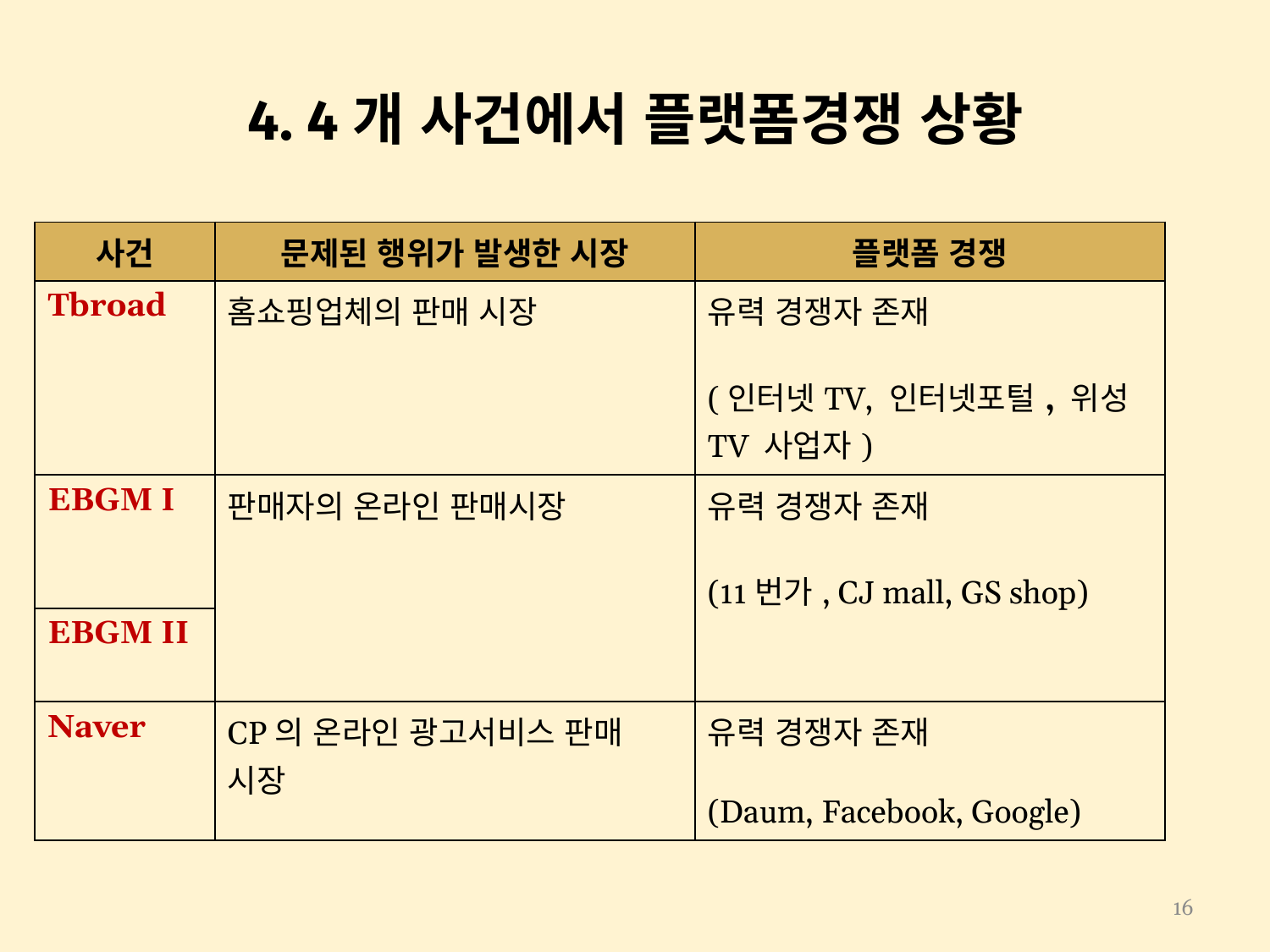

# 4. 4개 사건에서 플랫폼경쟁 상황
| 사건 | 문제된 행위가 발생한 시장 | 플랫폼 경쟁 |
| --- | --- | --- |
| Tbroad | 홈쇼핑업체의 판매 시장 | 유력 경쟁자 존재 (인터넷TV, 인터넷포털, 위성TV 사업자) |
| EBGM I | 판매자의 온라인 판매시장 | 유력 경쟁자 존재 (11번가, CJ mall, GS shop) |
| EBGM II |  |  |
| Naver | CP의 온라인 광고서비스 판매 시장 | 유력 경쟁자 존재 (Daum, Facebook, Google) |

16